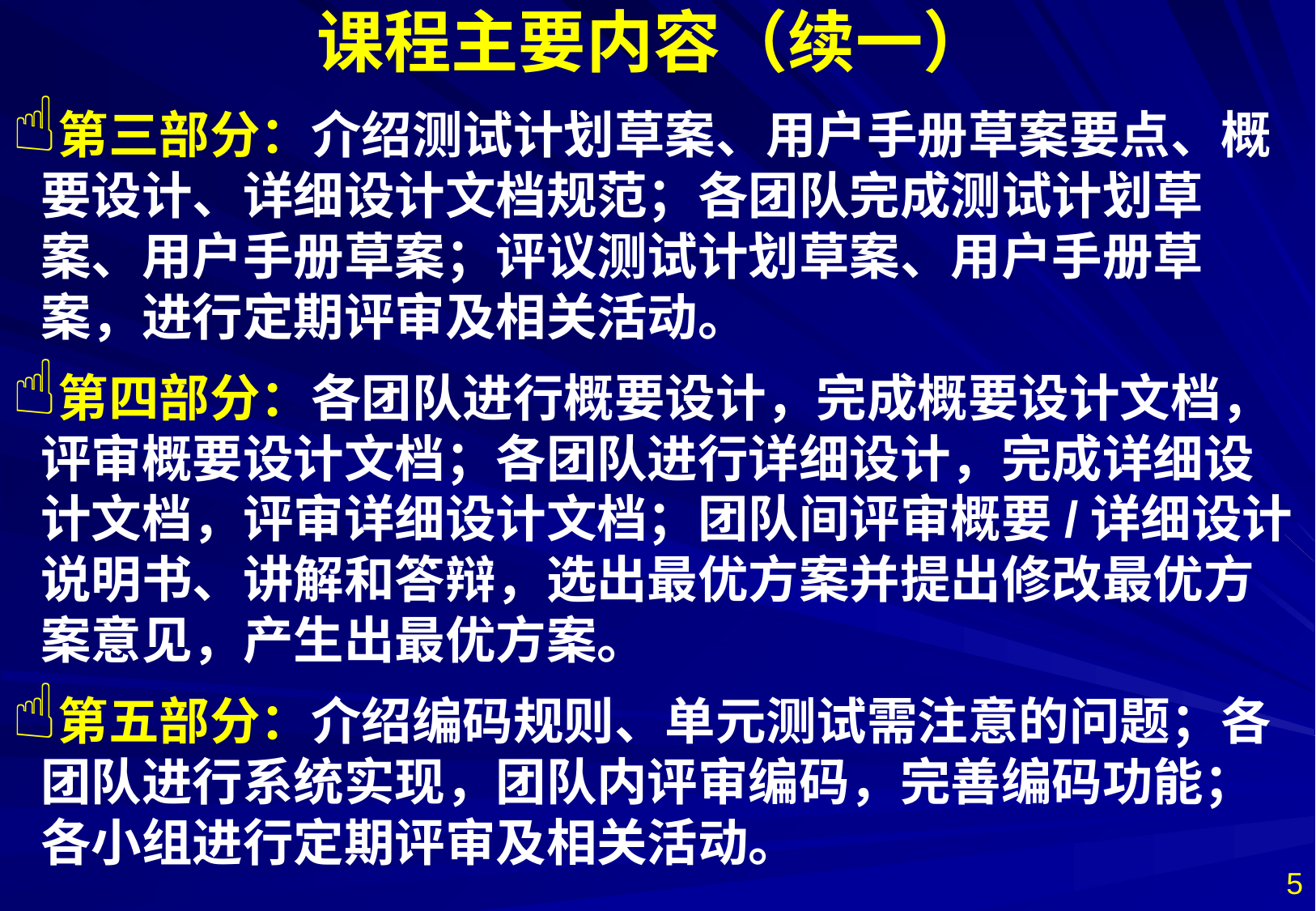

# 课程主要内容（续一）
第三部分：介绍测试计划草案、用户手册草案要点、概要设计、详细设计文档规范；各团队完成测试计划草案、用户手册草案；评议测试计划草案、用户手册草案，进行定期评审及相关活动。
第四部分：各团队进行概要设计，完成概要设计文档，评审概要设计文档；各团队进行详细设计，完成详细设计文档，评审详细设计文档；团队间评审概要/详细设计说明书、讲解和答辩，选出最优方案并提出修改最优方案意见，产生出最优方案。
第五部分：介绍编码规则、单元测试需注意的问题；各团队进行系统实现，团队内评审编码，完善编码功能；各小组进行定期评审及相关活动。
5